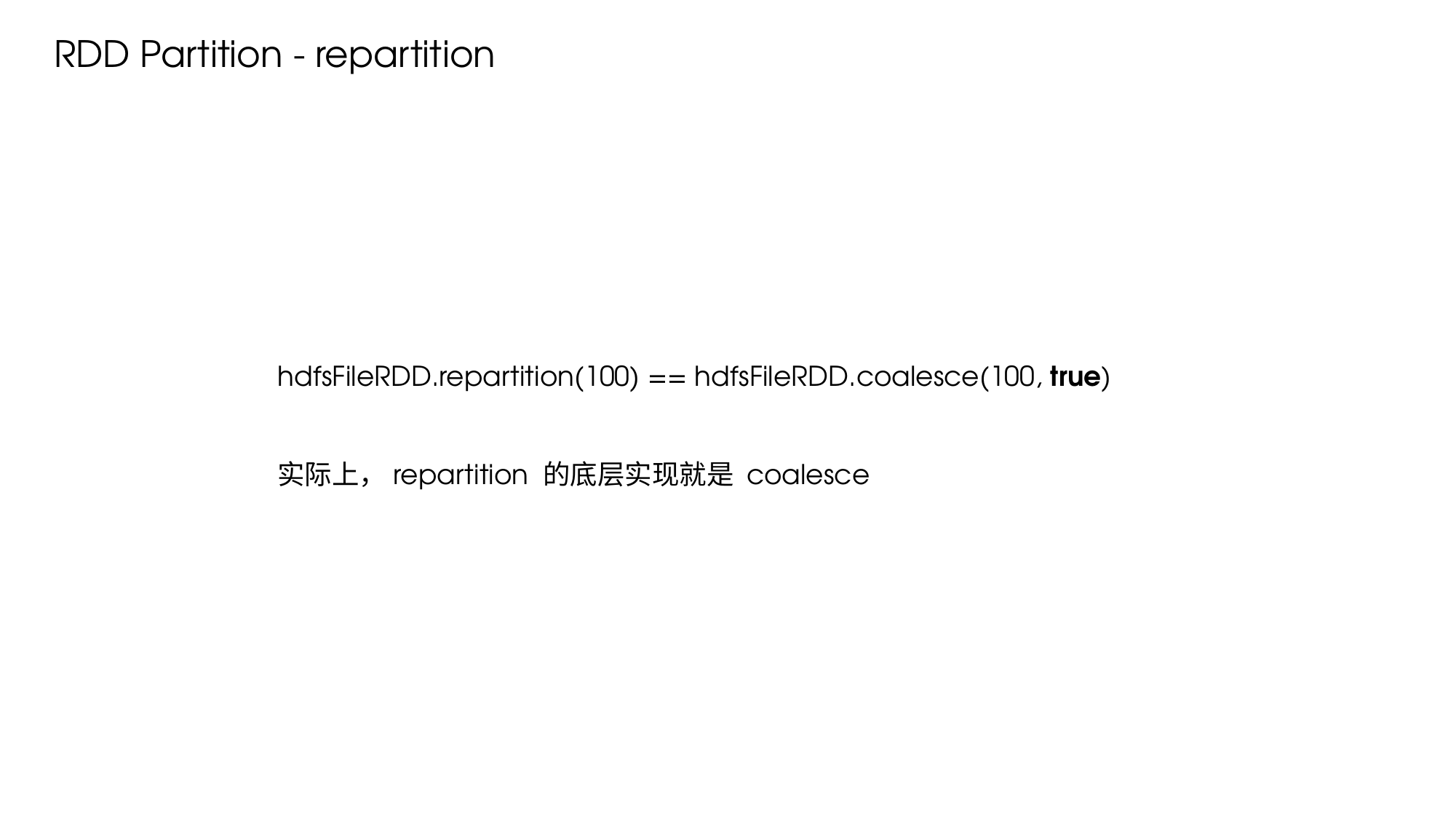

RDD Partition - repartition
hdfsFileRDD.repartition(100) == hdfsFileRDD.coalesce(100, true)

实际上，repartition 的底层实现就是 coalesce